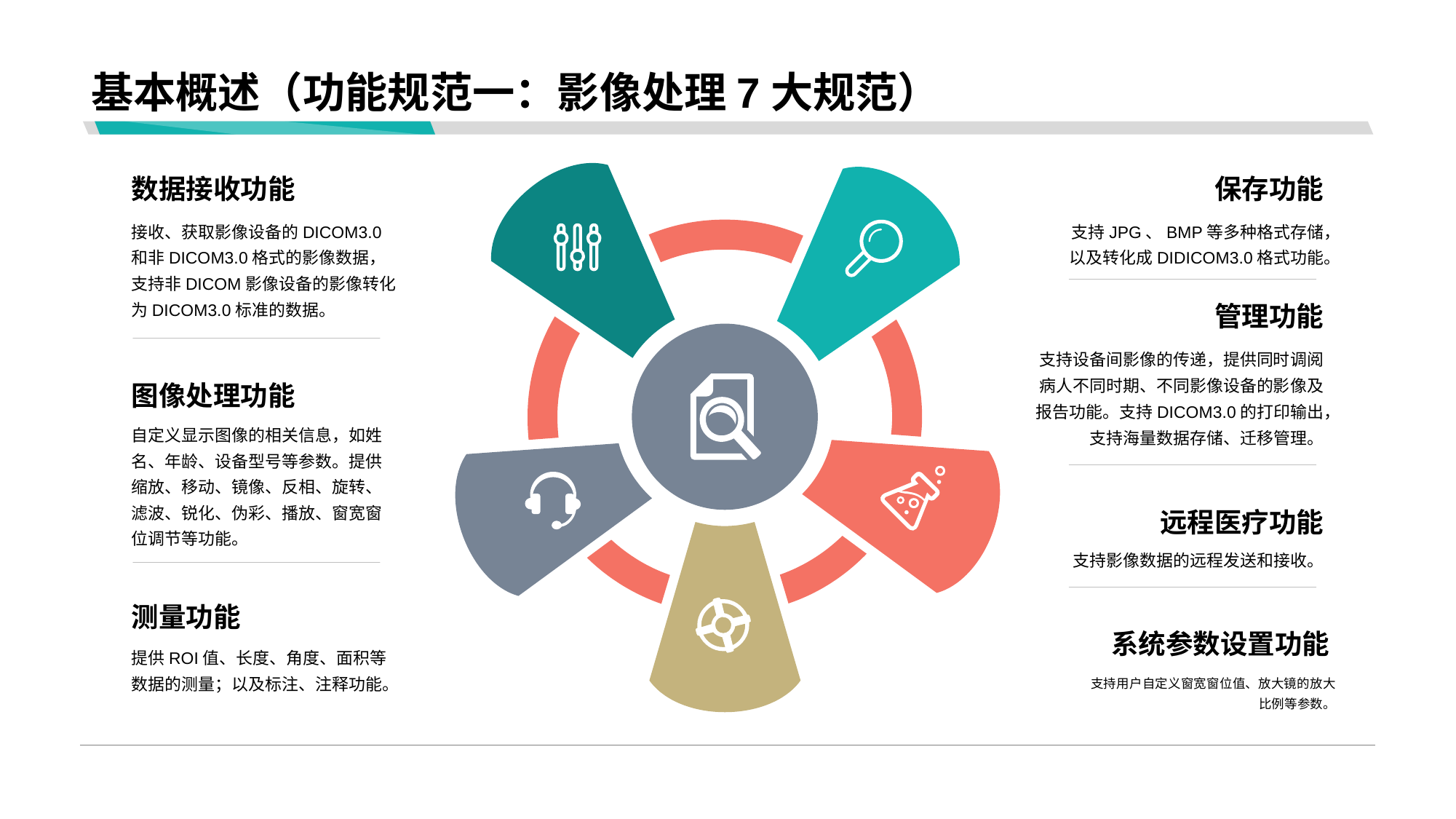

# 基本概述（功能规范一：影像处理7大规范）

数据接收功能
保存功能
支持JPG、BMP等多种格式存储，以及转化成DIDICOM3.0格式功能。
接收、获取影像设备的DICOM3.0和非DICOM3.0格式的影像数据，支持非DICOM影像设备的影像转化为DICOM3.0标准的数据。
管理功能
支持设备间影像的传递，提供同时调阅病人不同时期、不同影像设备的影像及报告功能。支持DICOM3.0的打印输出，支持海量数据存储、迁移管理。
图像处理功能
自定义显示图像的相关信息，如姓名、年龄、设备型号等参数。提供缩放、移动、镜像、反相、旋转、滤波、锐化、伪彩、播放、窗宽窗位调节等功能。
远程医疗功能
支持影像数据的远程发送和接收。
测量功能
提供ROI值、长度、角度、面积等数据的测量；以及标注、注释功能。
系统参数设置功能
支持用户自定义窗宽窗位值、放大镜的放大比例等参数。
9